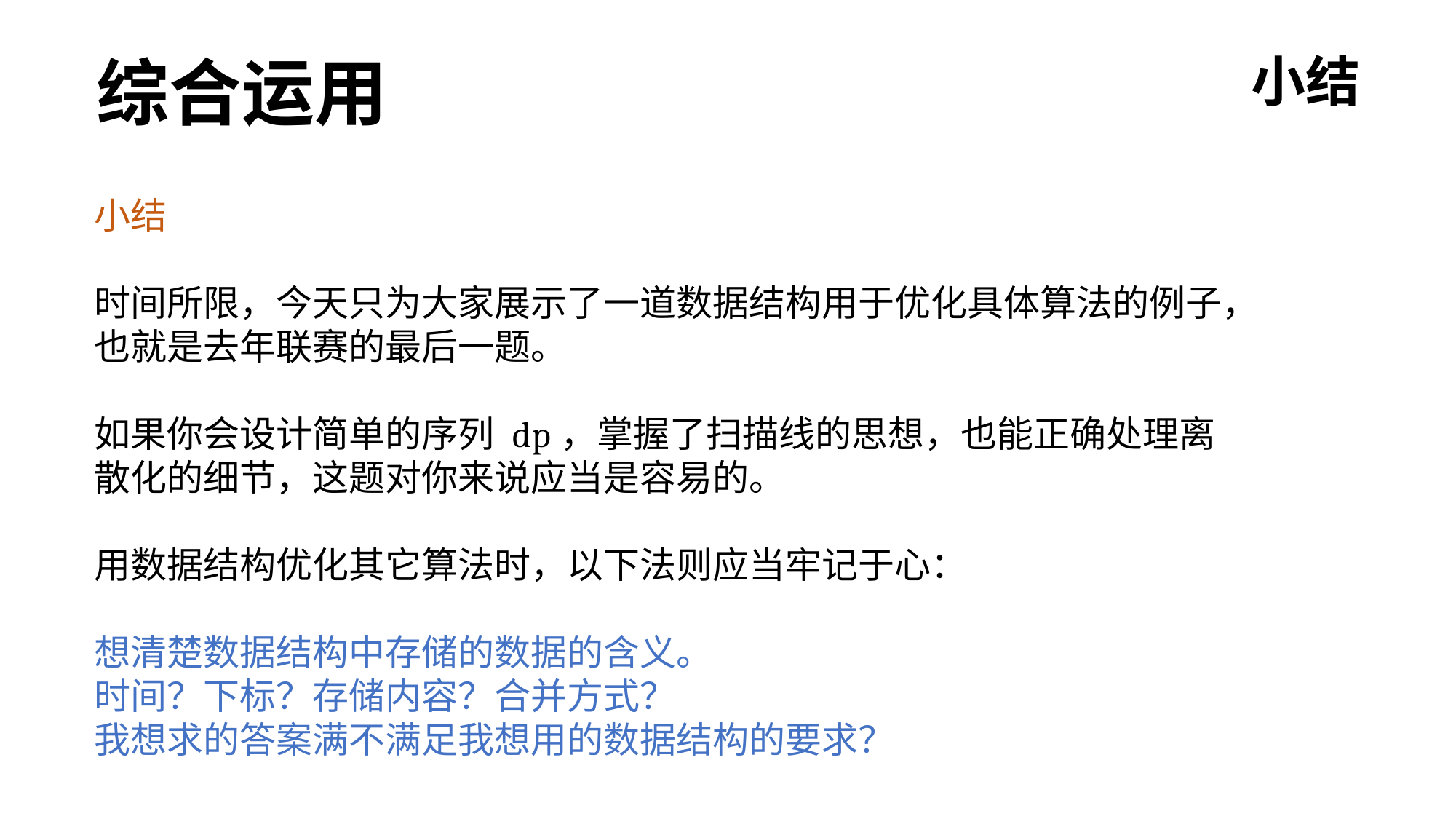

综合运用
小结
小结

时间所限，今天只为大家展示了一道数据结构用于优化具体算法的例子，也就是去年联赛的最后一题。

如果你会设计简单的序列 dp，掌握了扫描线的思想，也能正确处理离散化的细节，这题对你来说应当是容易的。

用数据结构优化其它算法时，以下法则应当牢记于心：

想清楚数据结构中存储的数据的含义。
时间？下标？存储内容？合并方式？
我想求的答案满不满足我想用的数据结构的要求？